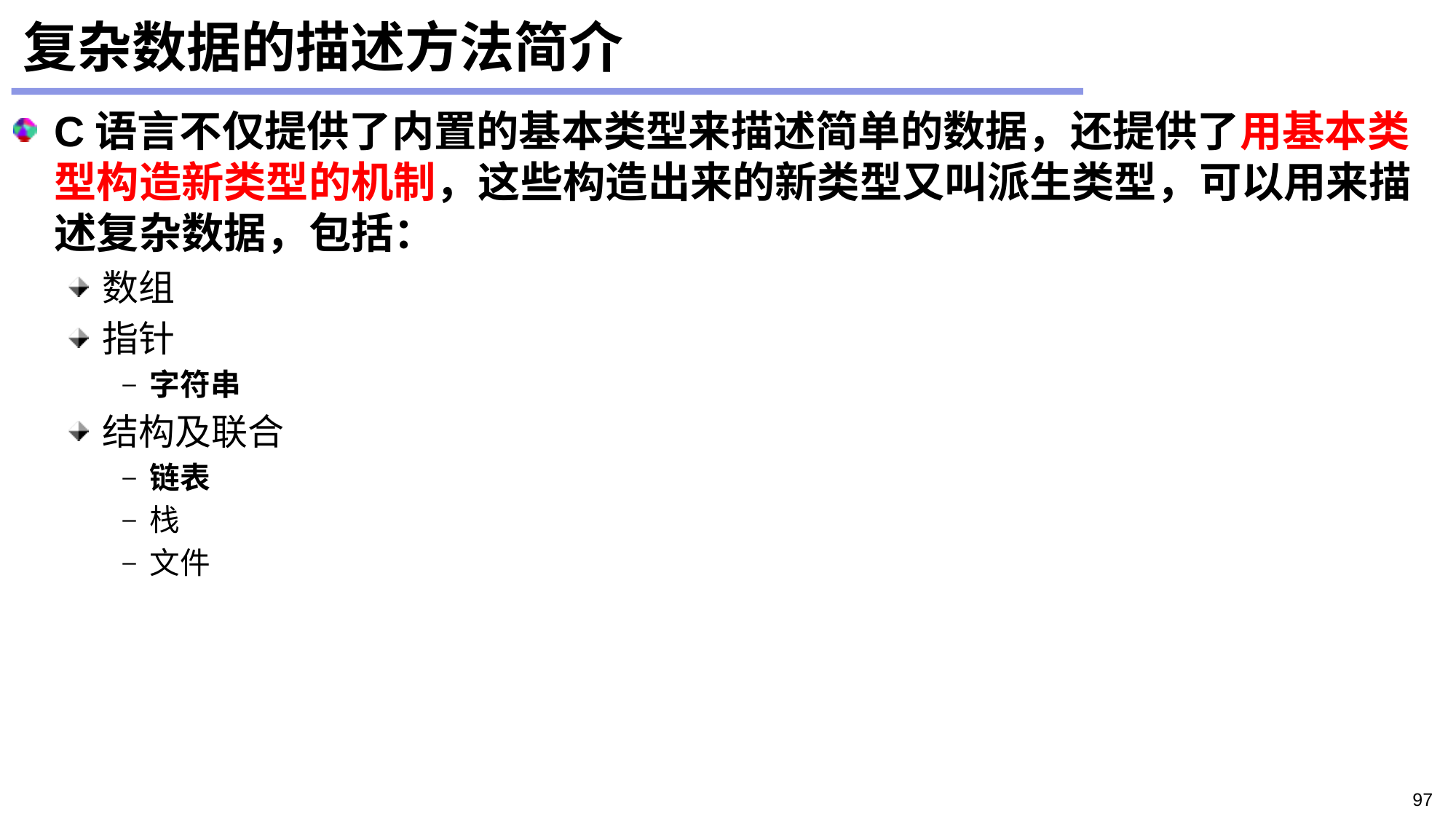

# 复杂数据的描述方法简介
C语言不仅提供了内置的基本类型来描述简单的数据，还提供了用基本类型构造新类型的机制，这些构造出来的新类型又叫派生类型，可以用来描述复杂数据，包括：
数组
指针
字符串
结构及联合
链表
栈
文件
97